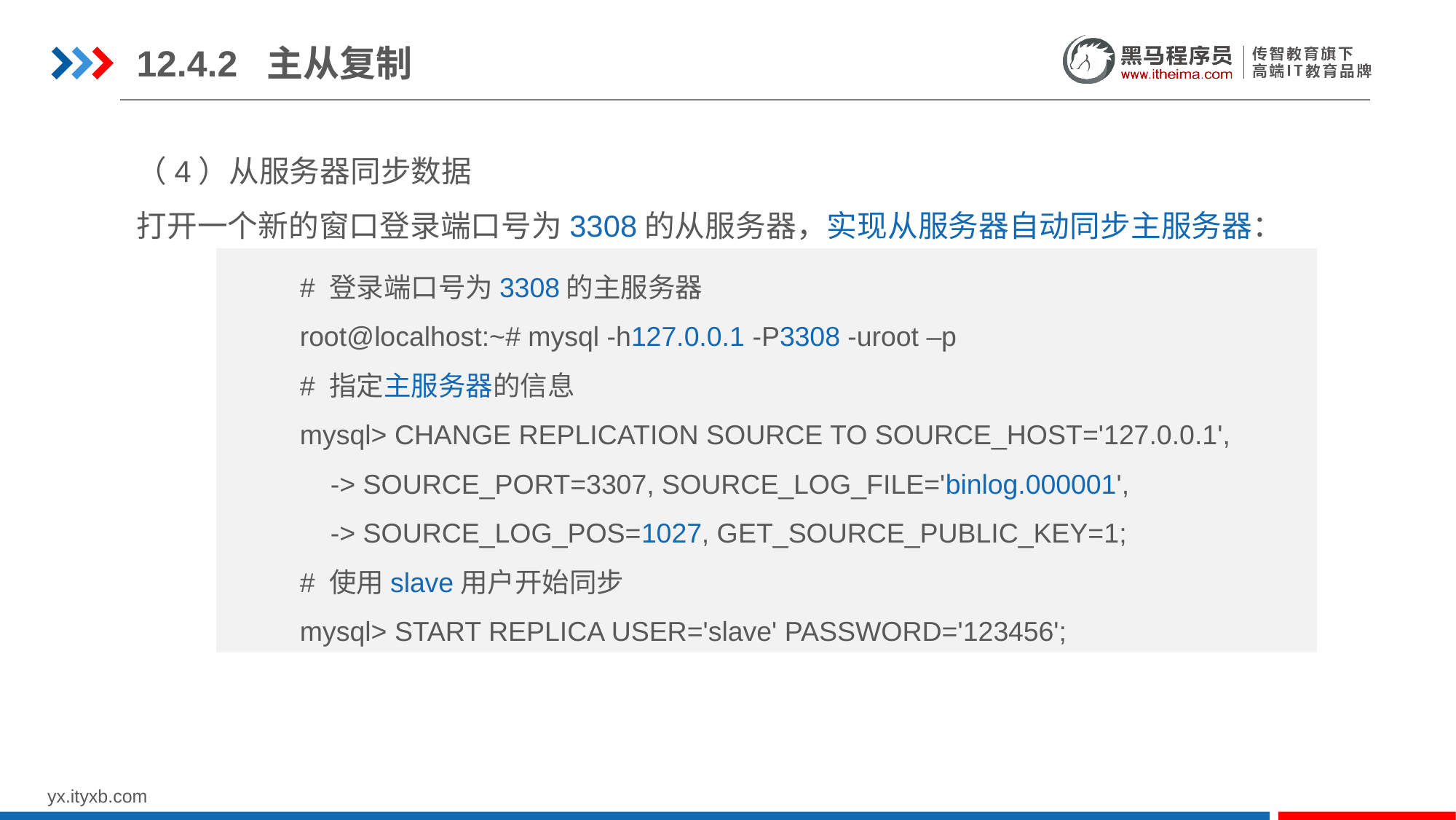

12.4.2  主从复制
（4）从服务器同步数据
打开一个新的窗口登录端口号为3308的从服务器，实现从服务器自动同步主服务器：
# 登录端口号为3308的主服务器
root@localhost:~# mysql -h127.0.0.1 -P3308 -uroot –p
# 指定主服务器的信息
mysql> CHANGE REPLICATION SOURCE TO SOURCE_HOST='127.0.0.1',
    -> SOURCE_PORT=3307, SOURCE_LOG_FILE='binlog.000001',
    -> SOURCE_LOG_POS=1027, GET_SOURCE_PUBLIC_KEY=1;
# 使用slave用户开始同步
mysql> START REPLICA USER='slave' PASSWORD='123456';